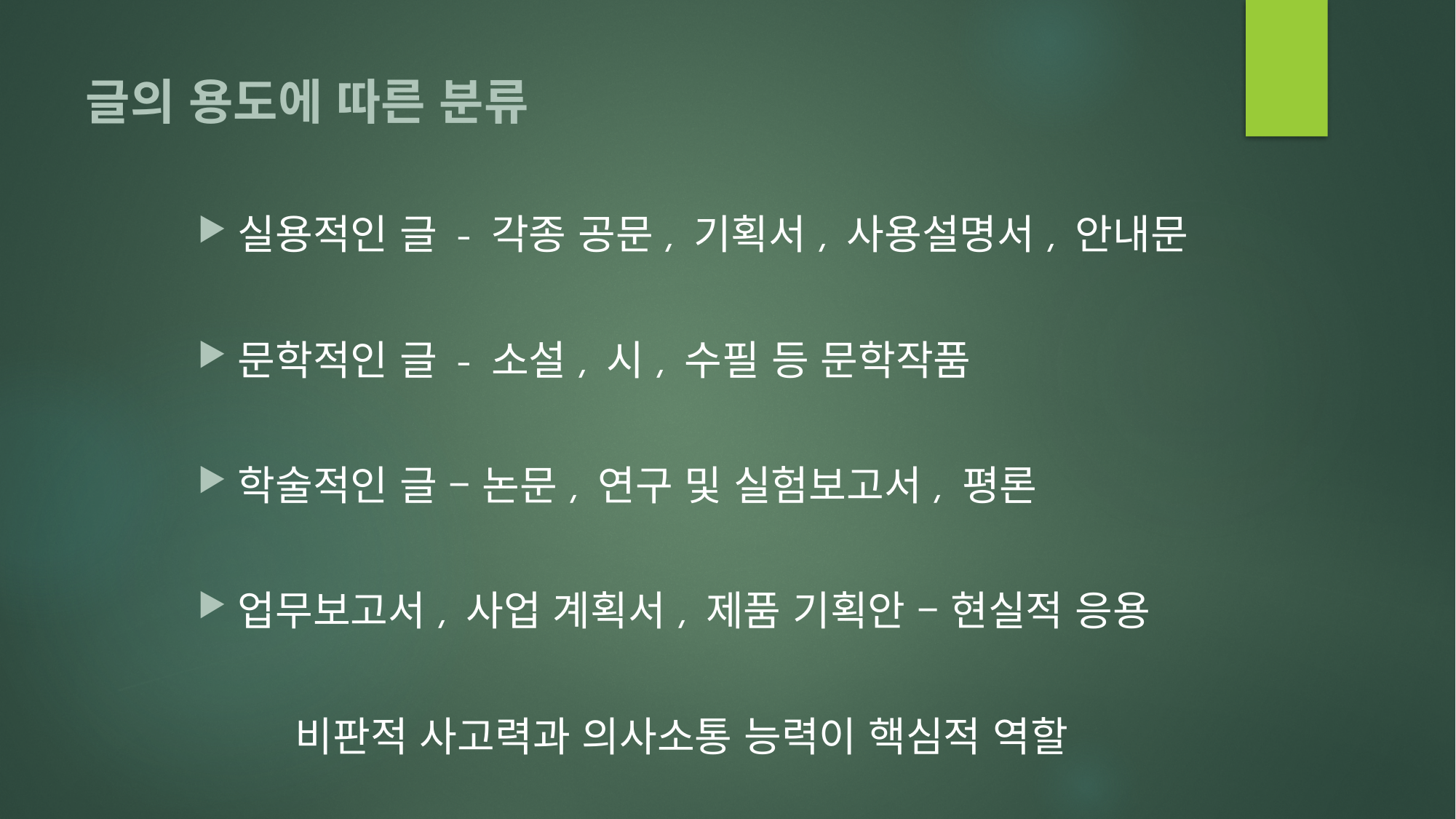

# 글의 용도에 따른 분류
실용적인 글 - 각종 공문, 기획서, 사용설명서, 안내문

문학적인 글 - 소설, 시, 수필 등 문학작품

학술적인 글 – 논문, 연구 및 실험보고서, 평론

업무보고서, 사업 계획서, 제품 기획안 – 현실적 응용

            비판적 사고력과 의사소통 능력이 핵심적 역할